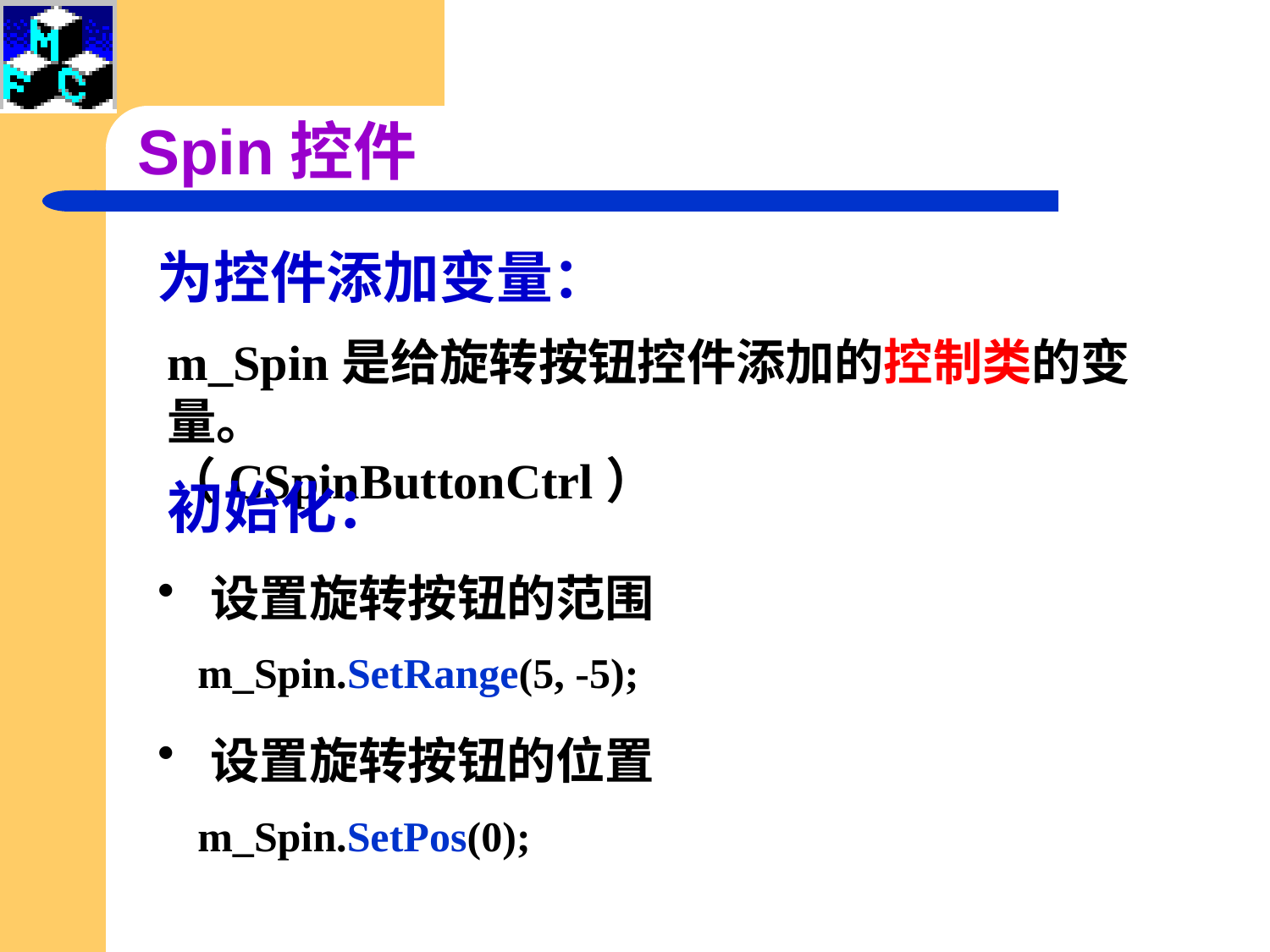

Spin控件
为控件添加变量：
m_Spin是给旋转按钮控件添加的控制类的变量。
（CSpinButtonCtrl）
初始化：
 设置旋转按钮的范围
m_Spin.SetRange(5, -5);
 设置旋转按钮的位置
m_Spin.SetPos(0);